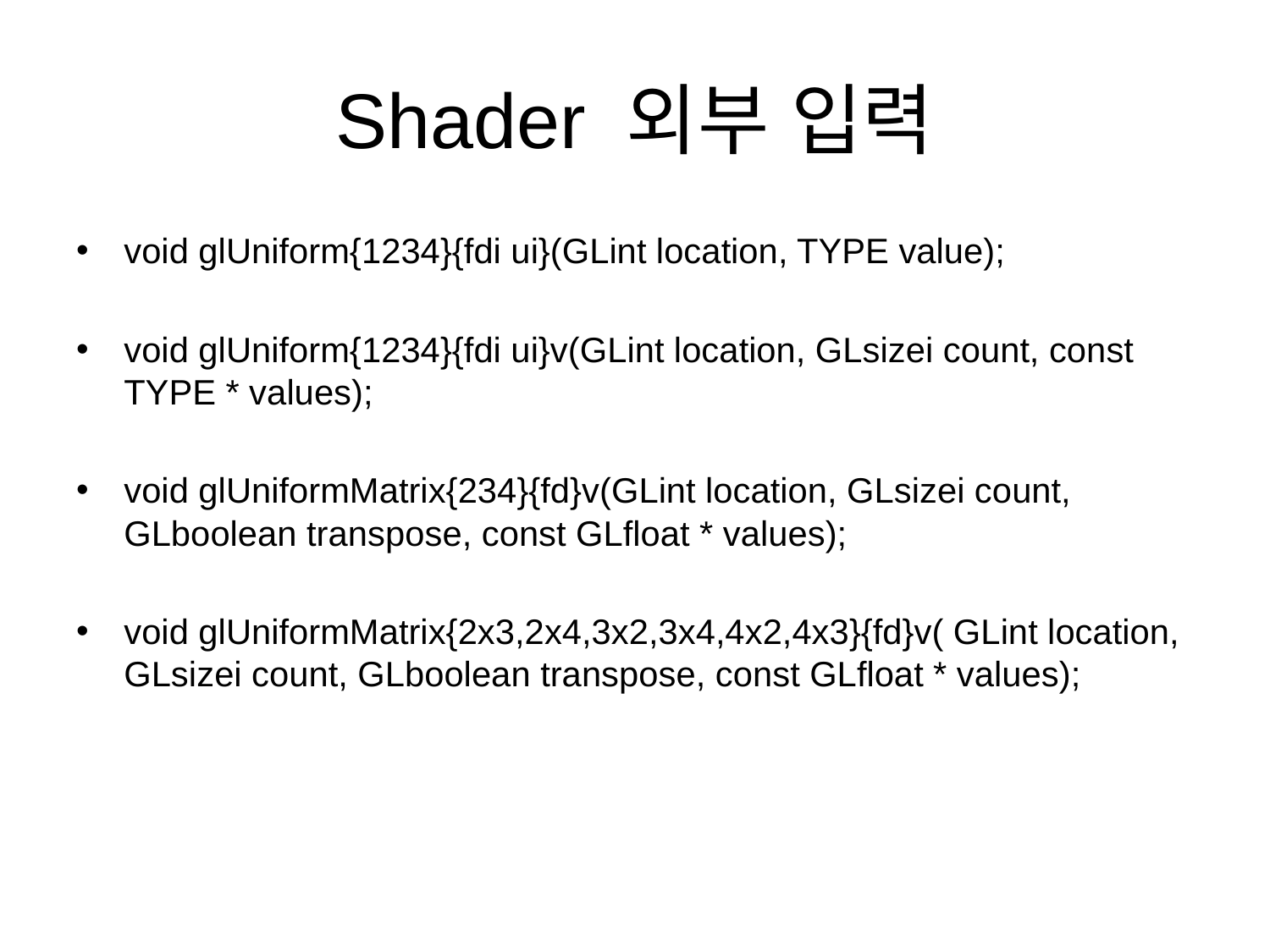

# Shader 외부 입력
void glUniform{1234}{fdi ui}(GLint location, TYPE value);

void glUniform{1234}{fdi ui}v(GLint location, GLsizei count, const TYPE * values);

void glUniformMatrix{234}{fd}v(GLint location, GLsizei count, GLboolean transpose, const GLfloat * values);

void glUniformMatrix{2x3,2x4,3x2,3x4,4x2,4x3}{fd}v( GLint location, GLsizei count, GLboolean transpose, const GLfloat * values);